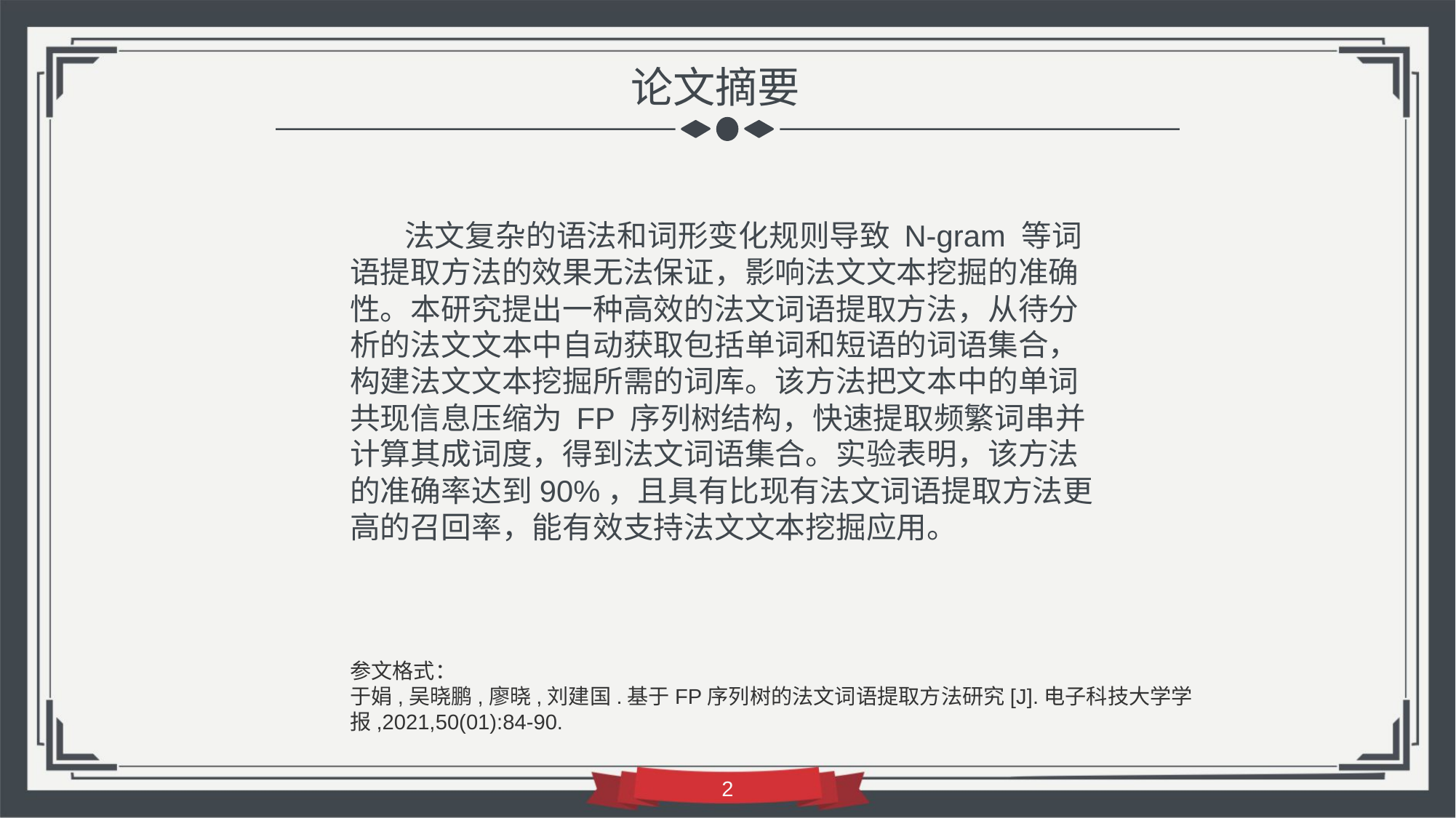

论文摘要

法文复杂的语法和词形变化规则导致 N-gram 等词语提取方法的效果无法保证，影响法文文本挖掘的准确性。本研究提出一种高效的法文词语提取方法，从待分析的法文文本中自动获取包括单词和短语的词语集合，构建法文文本挖掘所需的词库。该方法把文本中的单词共现信息压缩为 FP 序列树结构，快速提取频繁词串并计算其成词度，得到法文词语集合。实验表明，该方法的准确率达到90%，且具有比现有法文词语提取方法更高的召回率，能有效支持法文文本挖掘应用。
参文格式：
于娟,吴晓鹏,廖晓,刘建国.基于FP序列树的法文词语提取方法研究[J].电子科技大学学报,2021,50(01):84-90.